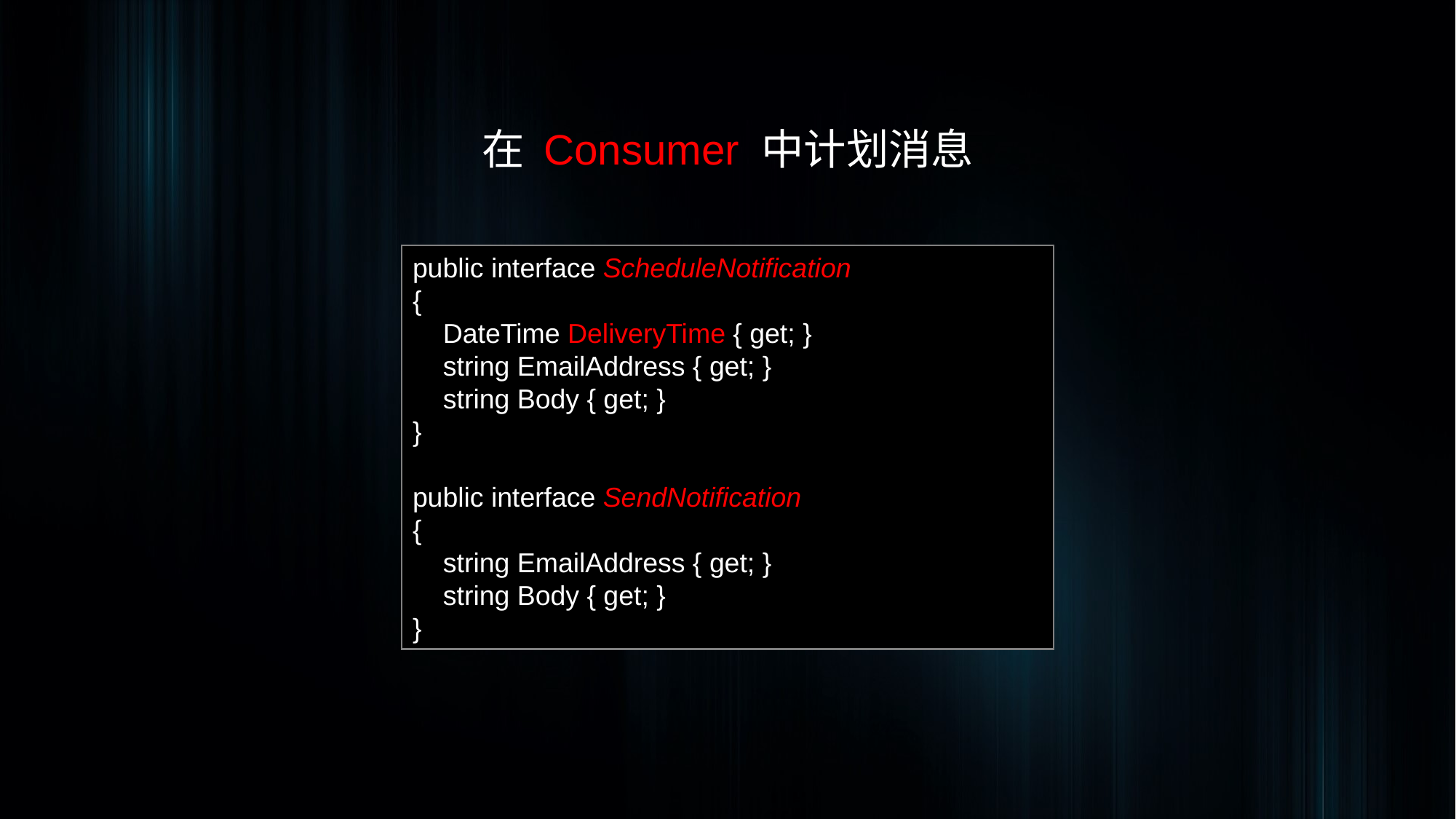

在 Consumer 中计划消息
public interface ScheduleNotification
{
    DateTime DeliveryTime { get; }
    string EmailAddress { get; }
    string Body { get; }
}

public interface SendNotification
{
    string EmailAddress { get; }
    string Body { get; }
}